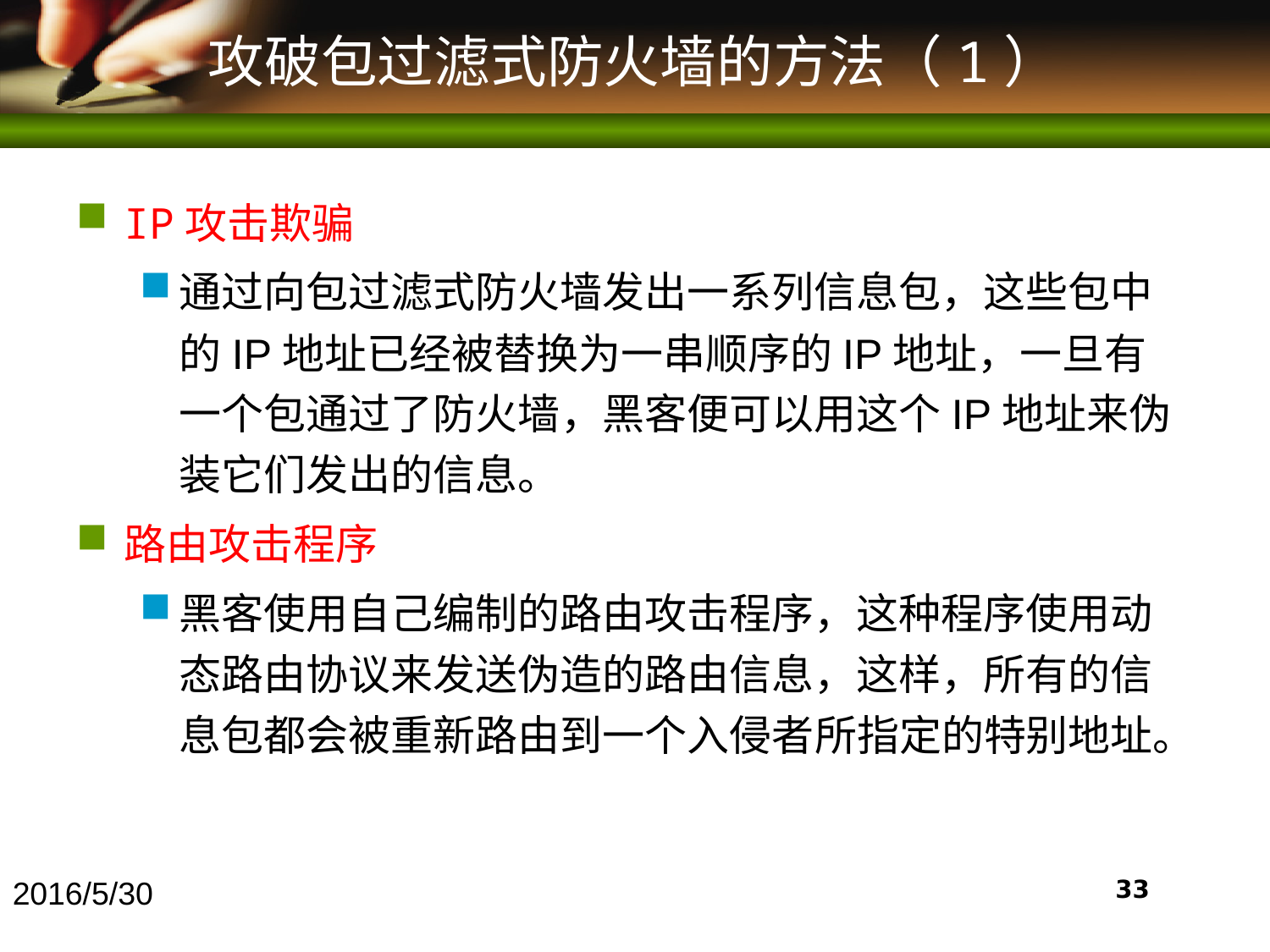

# 攻破包过滤式防火墙的方法（1）
IP攻击欺骗
通过向包过滤式防火墙发出一系列信息包，这些包中的IP地址已经被替换为一串顺序的IP地址，一旦有一个包通过了防火墙，黑客便可以用这个IP地址来伪装它们发出的信息。
路由攻击程序
黑客使用自己编制的路由攻击程序，这种程序使用动态路由协议来发送伪造的路由信息，这样，所有的信息包都会被重新路由到一个入侵者所指定的特别地址。
2016/5/30

33